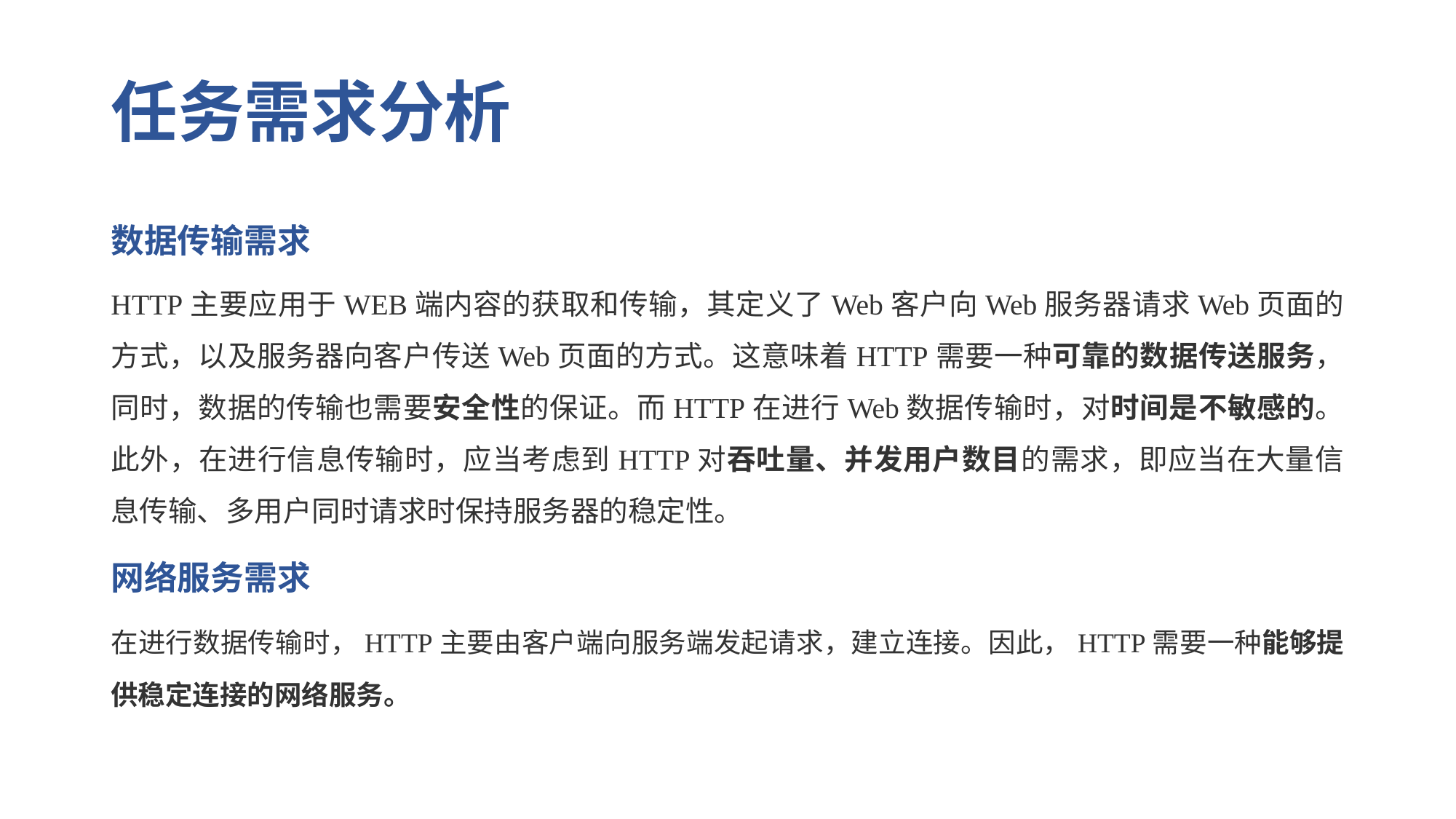

# 任务需求分析
数据传输需求
HTTP主要应用于WEB端内容的获取和传输，其定义了Web客户向Web服务器请求Web页面的方式，以及服务器向客户传送Web页面的方式。这意味着HTTP需要一种可靠的数据传送服务，同时，数据的传输也需要安全性的保证。而HTTP在进行Web数据传输时，对时间是不敏感的。此外，在进行信息传输时，应当考虑到HTTP对吞吐量、并发用户数目的需求，即应当在大量信息传输、多用户同时请求时保持服务器的稳定性。
网络服务需求
在进行数据传输时，HTTP主要由客户端向服务端发起请求，建立连接。因此，HTTP需要一种能够提供稳定连接的网络服务。